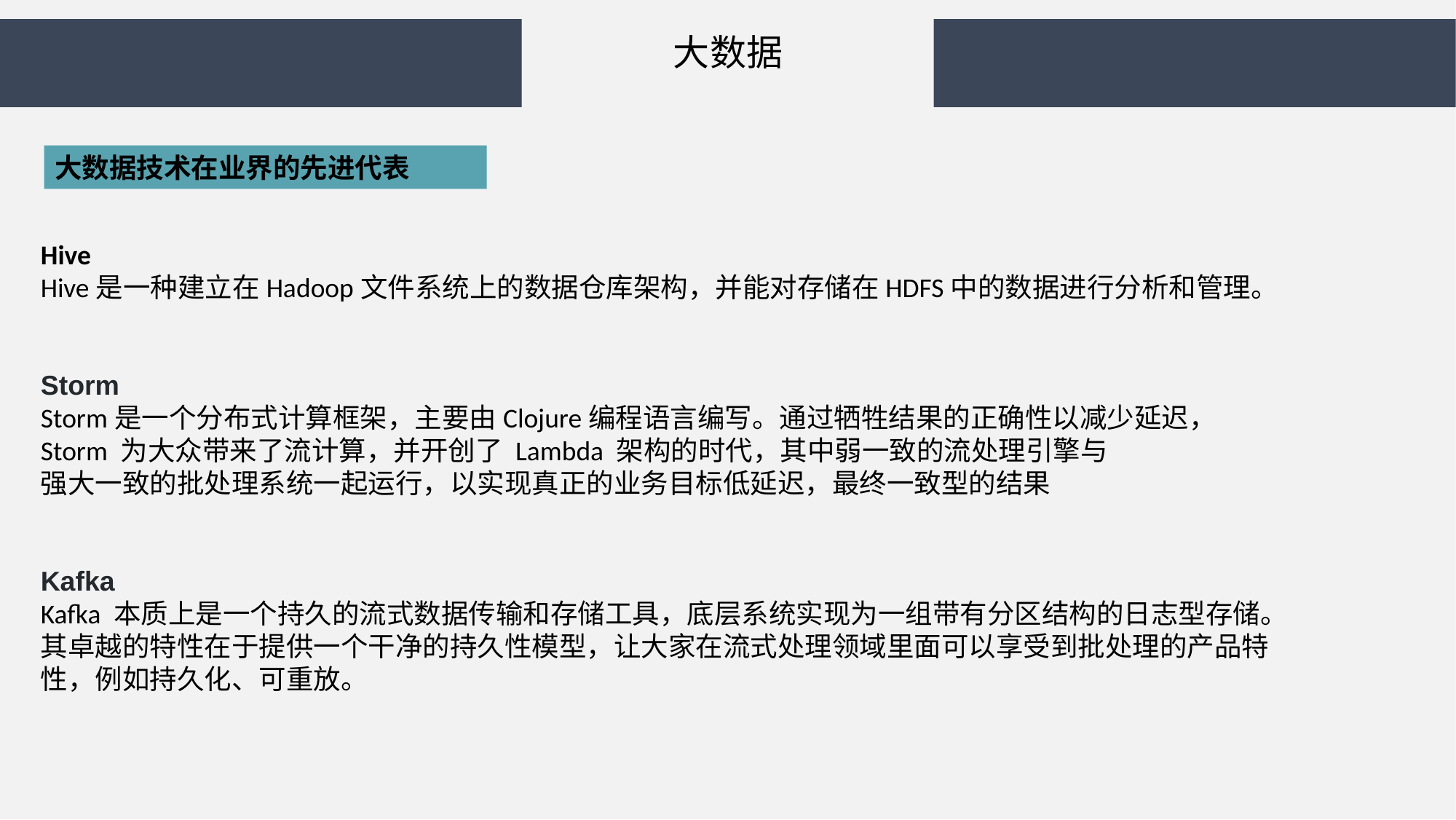

大数据
大数据技术在业界的先进代表
Hive
Hive是一种建立在Hadoop文件系统上的数据仓库架构，并能对存储在HDFS中的数据进行分析和管理。
Storm
Storm是一个分布式计算框架，主要由Clojure编程语言编写。通过牺牲结果的正确性以减少延迟，
Storm 为大众带来了流计算，并开创了 Lambda 架构的时代，其中弱一致的流处理引擎与
强大一致的批处理系统一起运行，以实现真正的业务目标低延迟，最终一致型的结果
Kafka
Kafka 本质上是一个持久的流式数据传输和存储工具，底层系统实现为一组带有分区结构的日志型存储。
其卓越的特性在于提供一个干净的持久性模型，让大家在流式处理领域里面可以享受到批处理的产品特性，例如持久化、可重放。